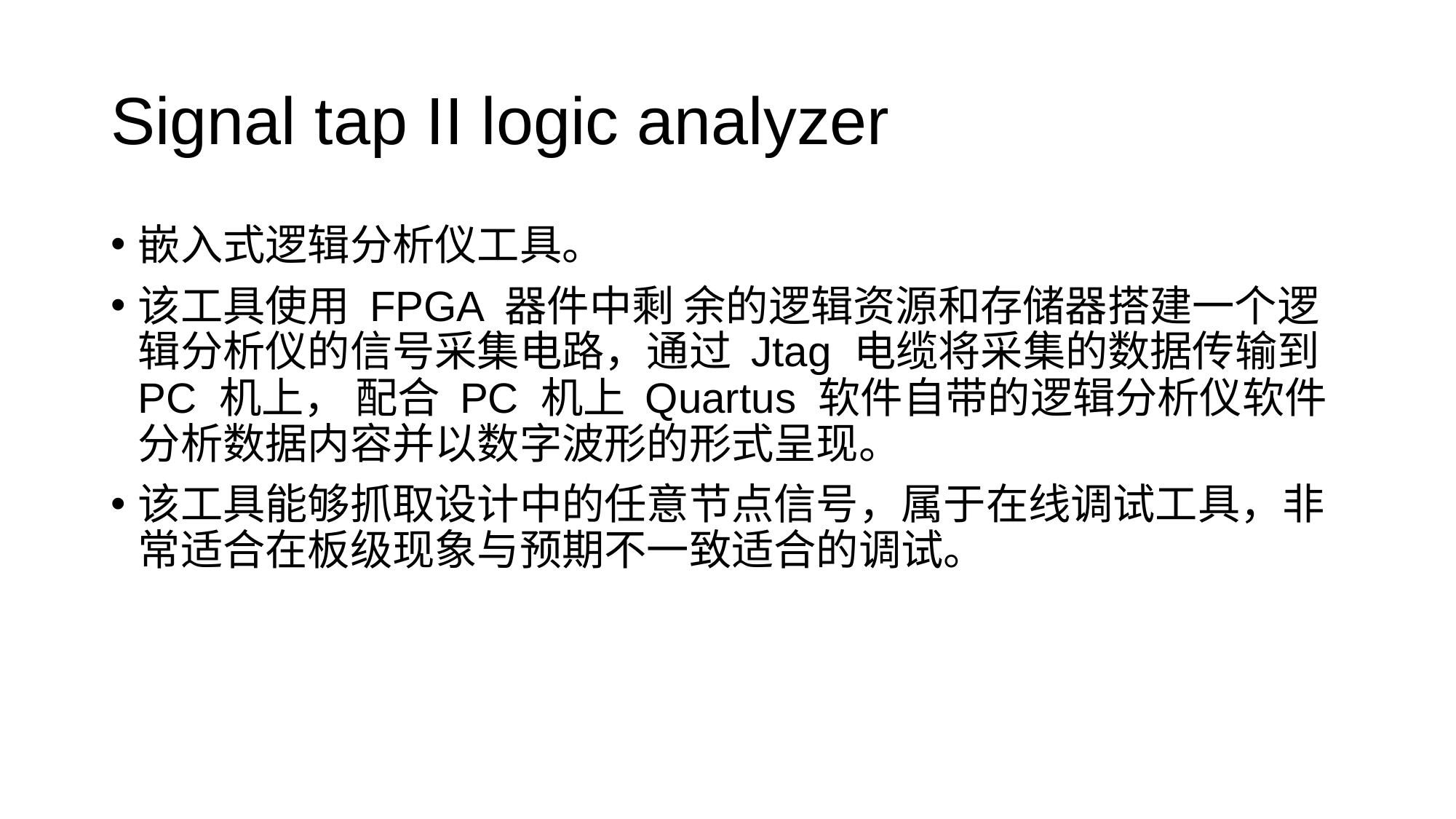

# Signal tap II logic analyzer
嵌入式逻辑分析仪工具。
该工具使用 FPGA 器件中剩 余的逻辑资源和存储器搭建一个逻辑分析仪的信号采集电路，通过 Jtag 电缆将采集的数据传输到 PC 机上， 配合 PC 机上 Quartus 软件自带的逻辑分析仪软件分析数据内容并以数字波形的形式呈现。
该工具能够抓取设计中的任意节点信号，属于在线调试工具，非常适合在板级现象与预期不一致适合的调试。